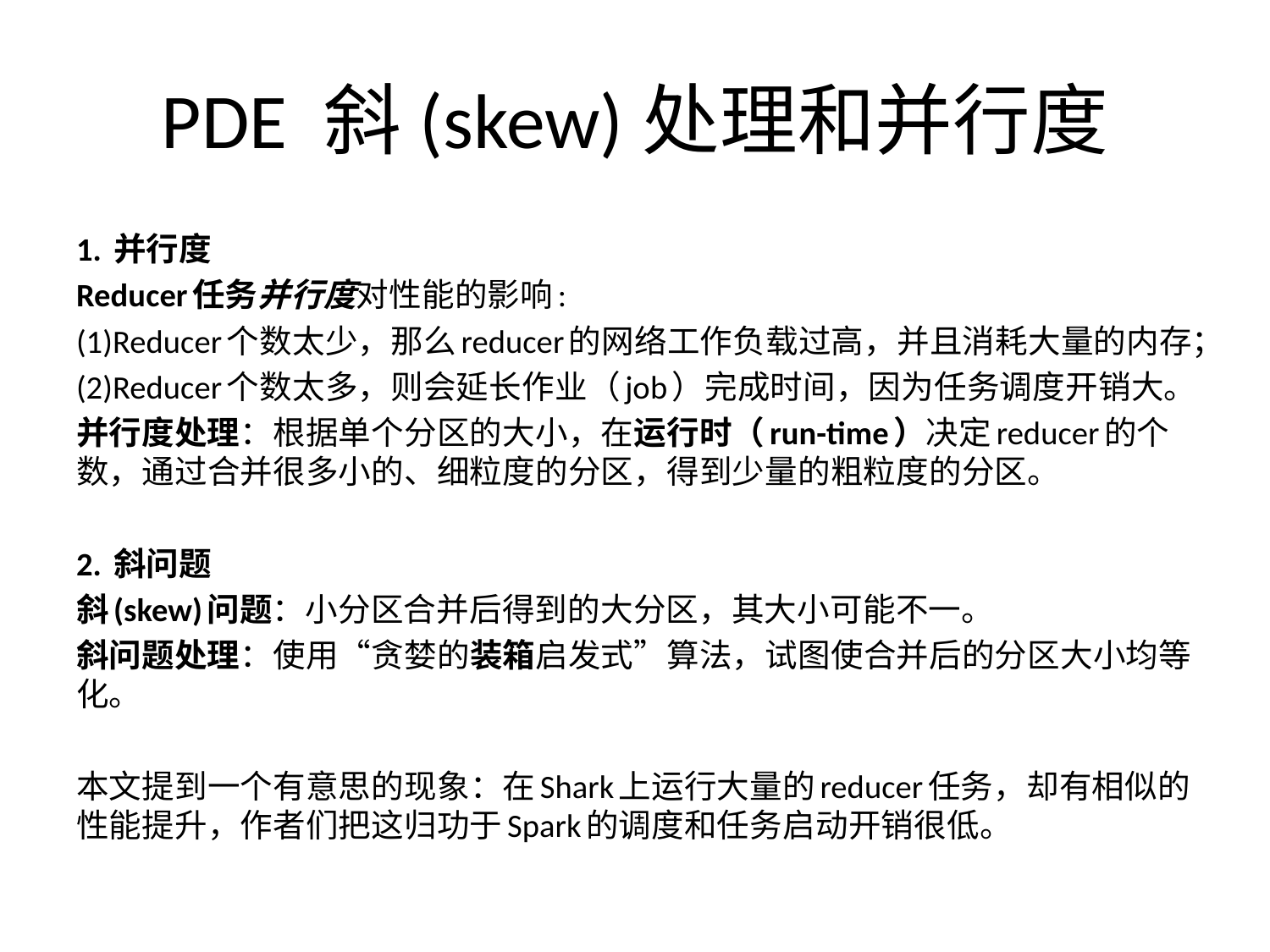

# PDE 斜(skew)处理和并行度
1. 并行度
Reducer任务并行度对性能的影响:
(1)Reducer个数太少，那么reducer的网络工作负载过高，并且消耗大量的内存；
(2)Reducer个数太多，则会延长作业（job）完成时间，因为任务调度开销大。
并行度处理：根据单个分区的大小，在运行时（run-time）决定reducer的个数，通过合并很多小的、细粒度的分区，得到少量的粗粒度的分区。

2. 斜问题
斜(skew)问题：小分区合并后得到的大分区，其大小可能不一。
斜问题处理：使用“贪婪的装箱启发式”算法，试图使合并后的分区大小均等化。

本文提到一个有意思的现象：在Shark上运行大量的reducer任务，却有相似的性能提升，作者们把这归功于Spark的调度和任务启动开销很低。